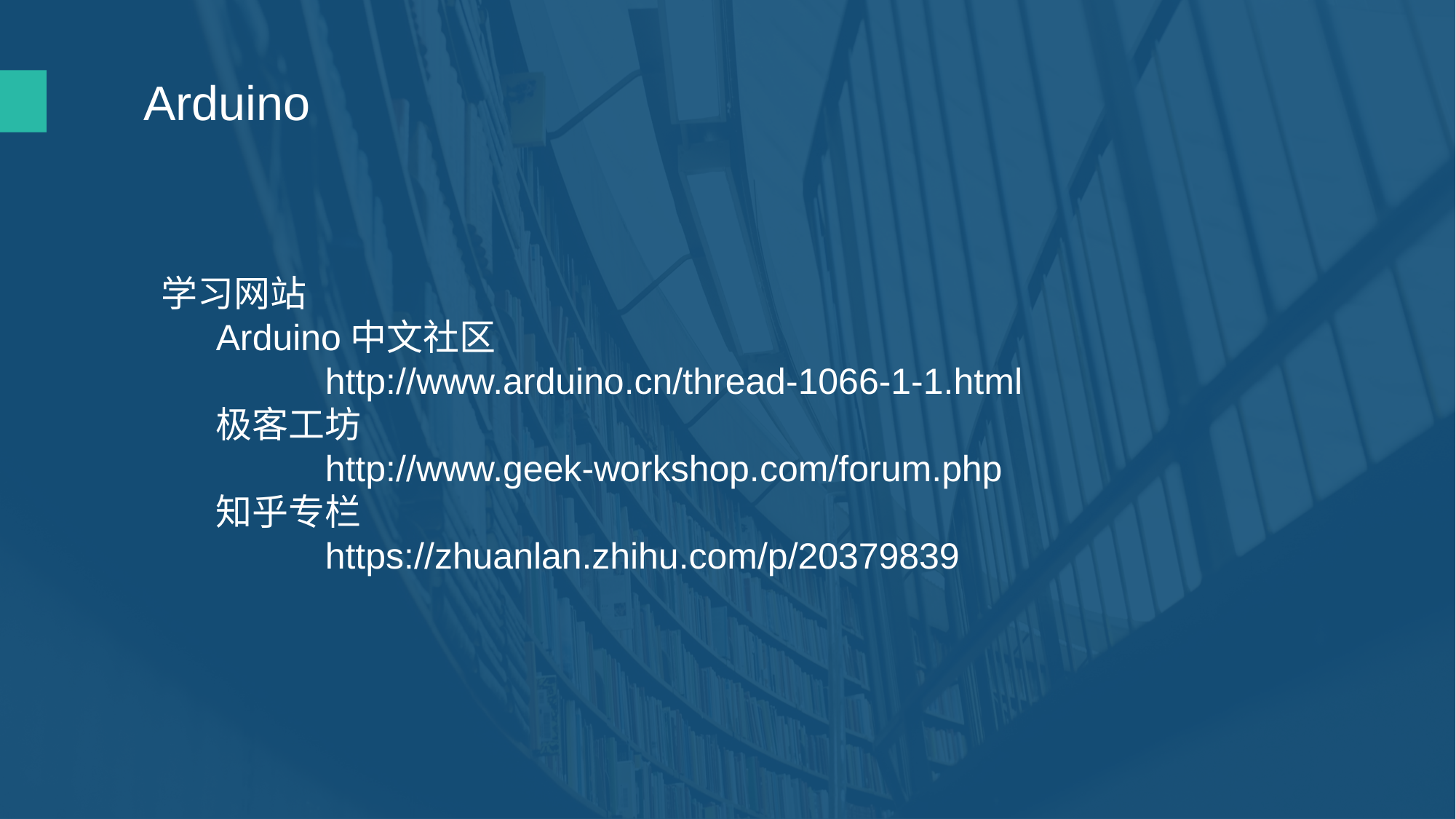

Arduino
学习网站
Arduino中文社区
	http://www.arduino.cn/thread-1066-1-1.html
极客工坊
	http://www.geek-workshop.com/forum.php
知乎专栏
	https://zhuanlan.zhihu.com/p/20379839